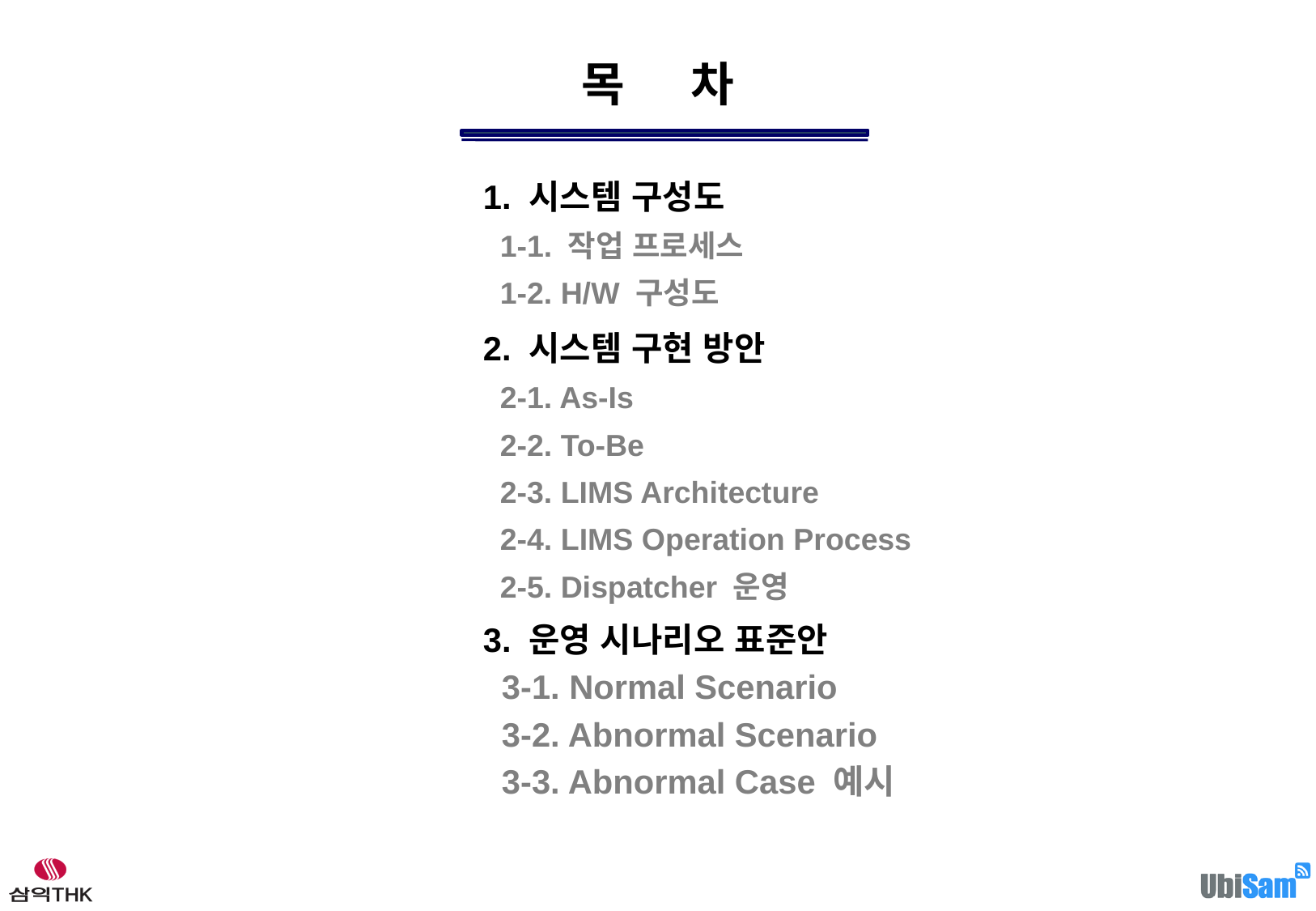

목     차
1. 시스템 구성도
  1-1. 작업 프로세스
  1-2. H/W 구성도

2. 시스템 구현 방안
  2-1. As-Is
  2-2. To-Be
  2-3. LIMS Architecture
  2-4. LIMS Operation Process
  2-5. Dispatcher 운영

3. 운영 시나리오 표준안
  3-1. Normal Scenario
  3-2. Abnormal Scenario
  3-3. Abnormal Case 예시